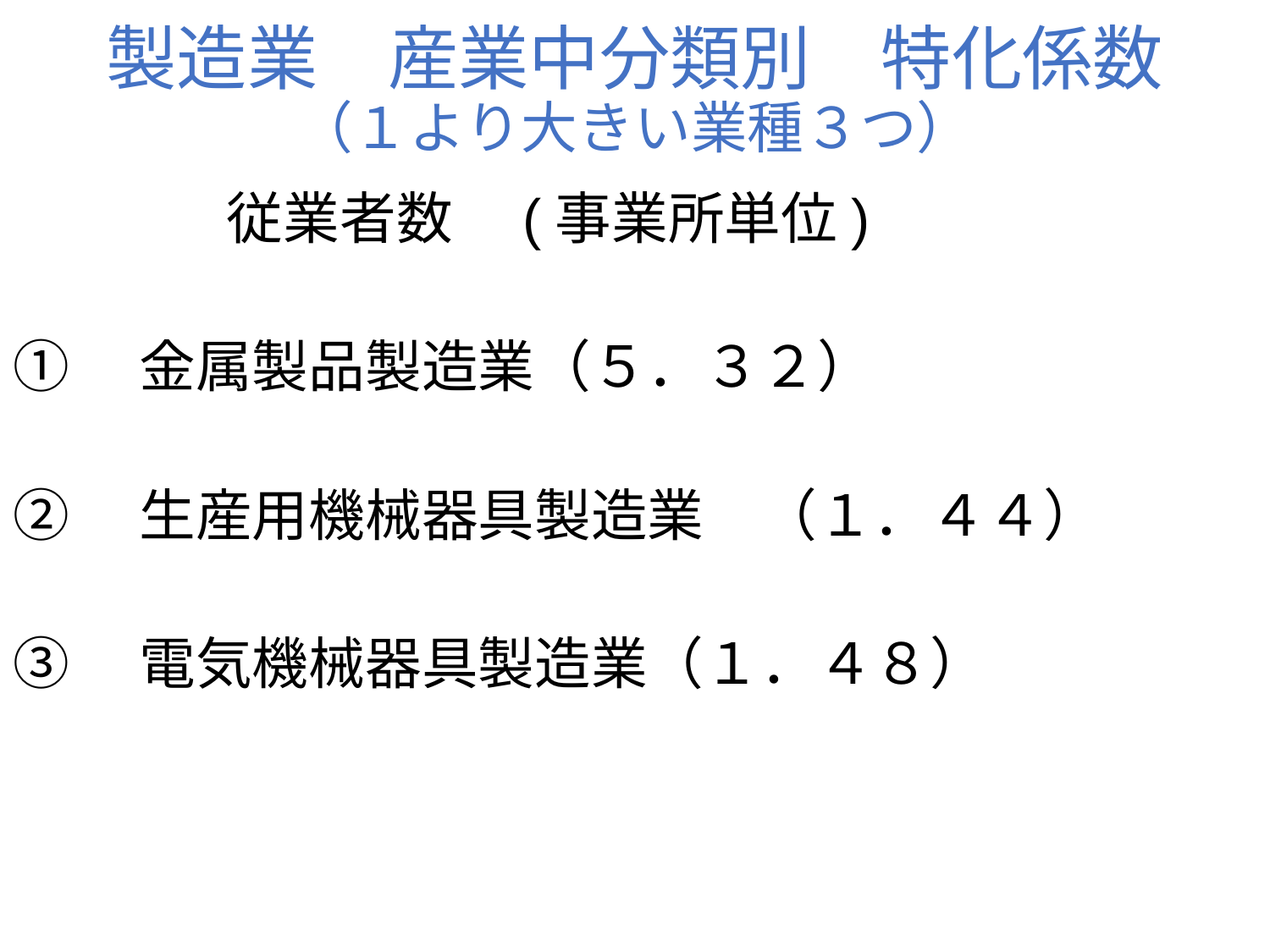

# 製造業　産業中分類別　特化係数 （１より大きい業種３つ）
従業者数　(事業所単位)

①　金属製品製造業（５．３２）

②　生産用機械器具製造業　（１．４４）

③　電気機械器具製造業（１．４８）